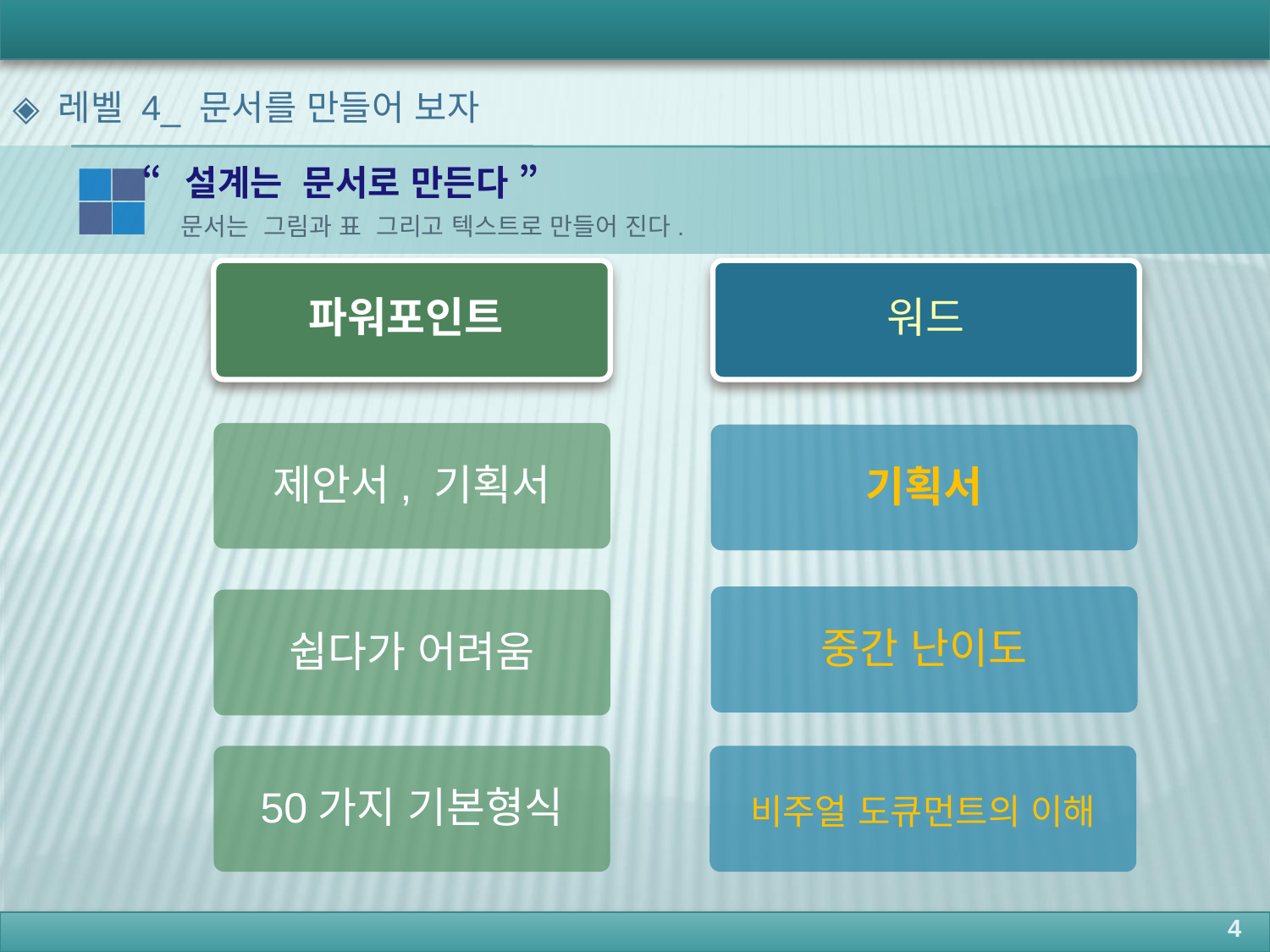

◈ 레벨 4_ 문서를 만들어 보자

“설계는  문서로 만든다 ”

문서는  그림과 표  그리고 텍스트로 만들어 진다.
파워포인트
워드
제안서, 기획서
기획서
중간 난이도
쉽다가 어려움
50가지 기본형식
비주얼 도큐먼트의 이해
4